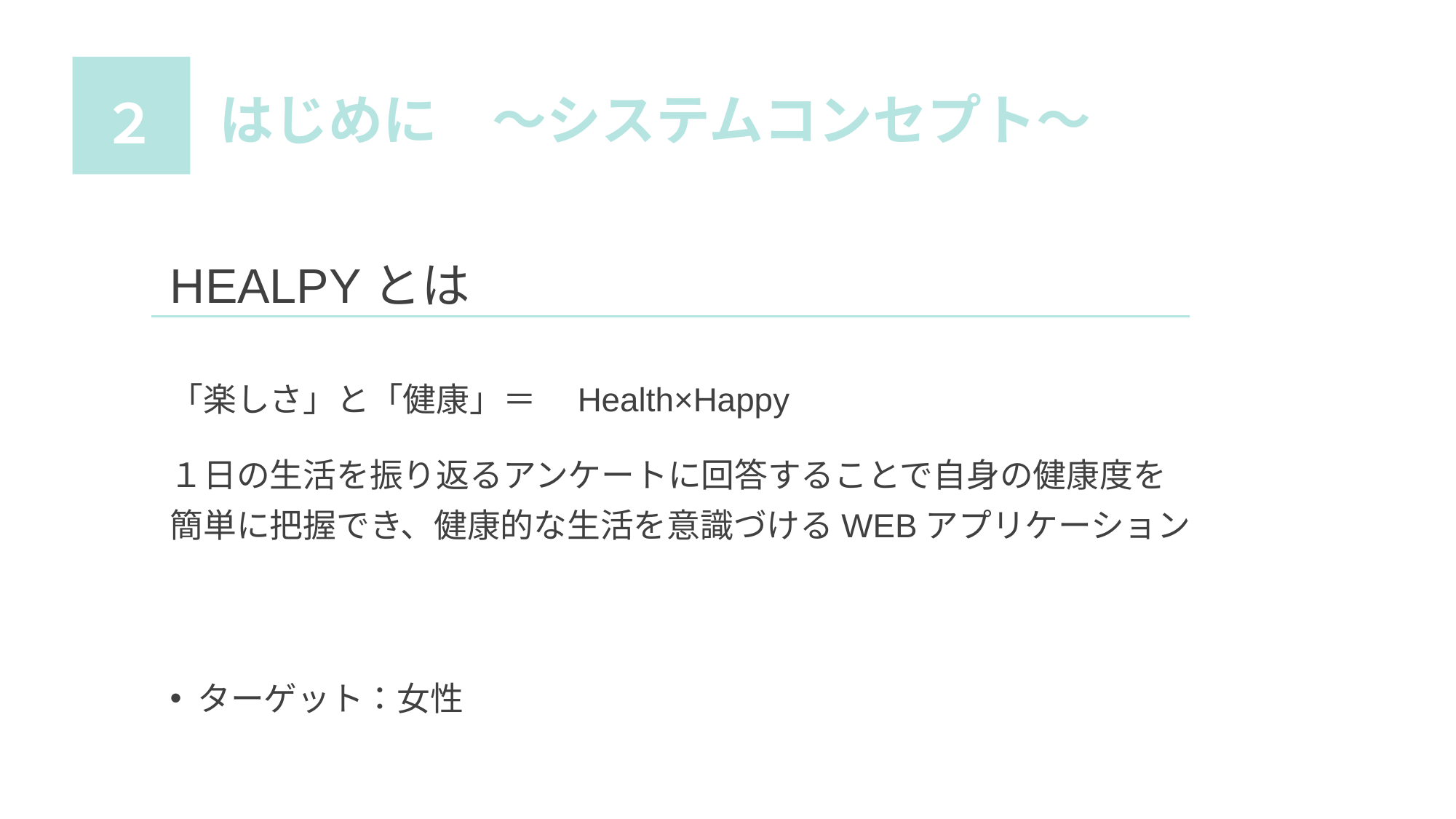

# はじめに　～システムコンセプト～

２
HEALPYとは

「楽しさ」と「健康」＝　Health×Happy
１日の生活を振り返るアンケートに回答することで自身の健康度を
簡単に把握でき、健康的な生活を意識づけるWEBアプリケーション

ターゲット：女性